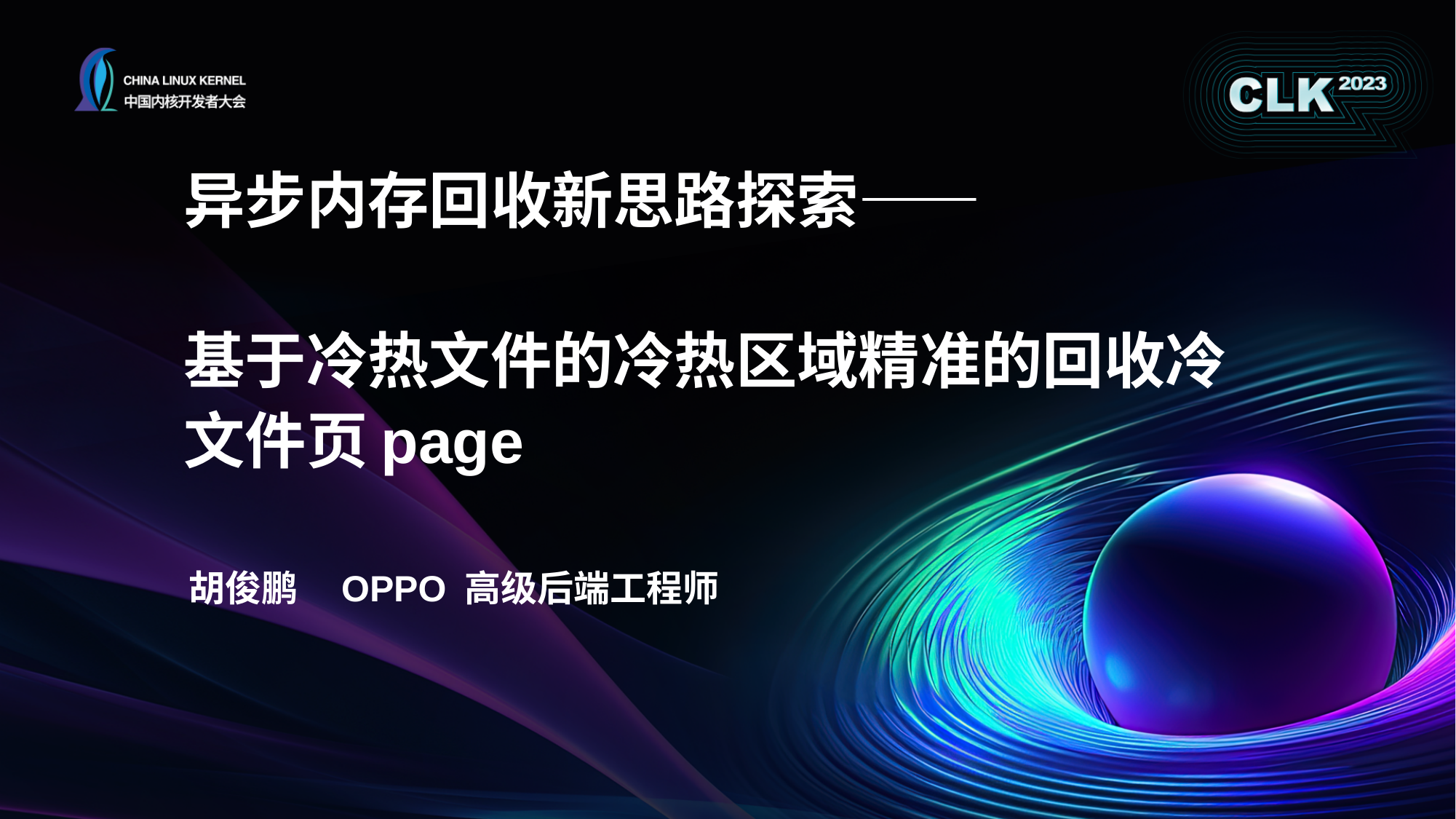

# 异步内存回收新思路探索—— 基于冷热文件的冷热区域精准的回收冷文件页page
胡俊鹏    OPPO 高级后端工程师